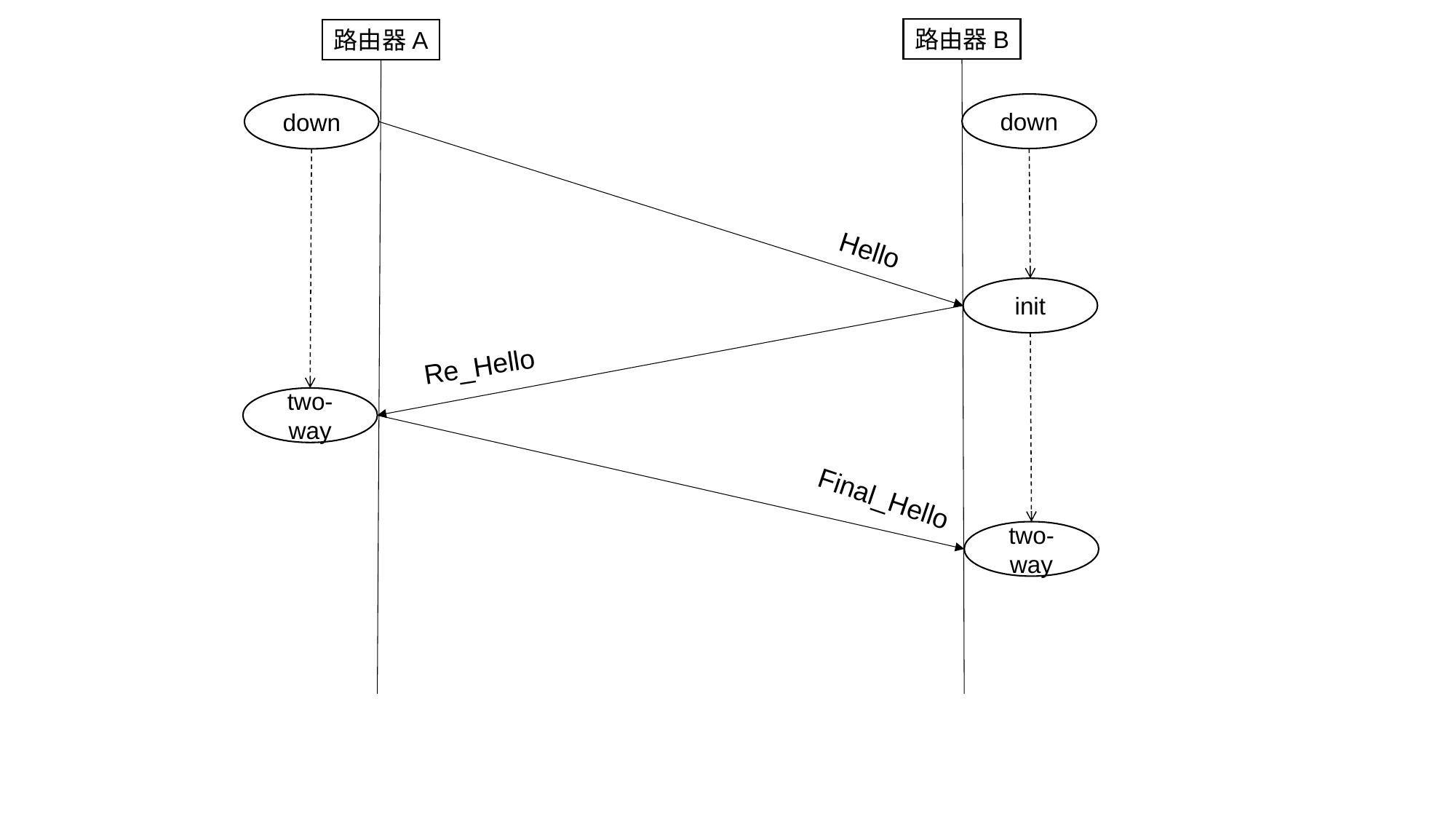

路由器B
路由器A
down
down
Hello
init
Re_Hello
two-way
Final_Hello
two-way